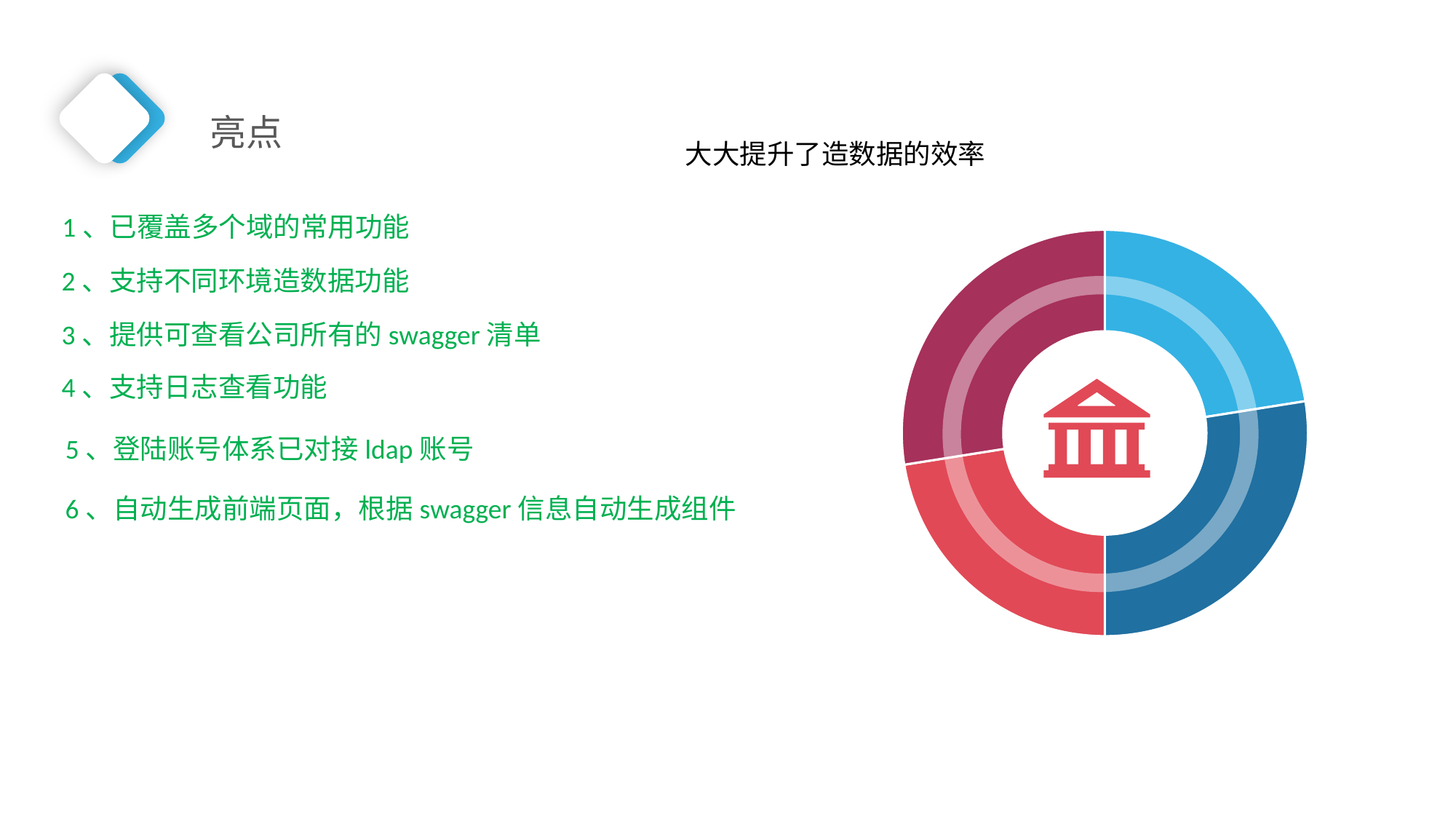

亮点

大大提升了造数据的效率
1、已覆盖多个域的常用功能

### Chart

| Category | 销售额 |
|---|---|
| 第一季度 | 45.0 |
| 第二季度 | 55.0 |
| 第三季度 | 45.0 |
| 第四季度 | 55.0 |
2、支持不同环境造数据功能

3、提供可查看公司所有的swagger清单
4、支持日志查看功能

5、登陆账号体系已对接ldap账号
6、自动生成前端页面，根据swagger信息自动生成组件